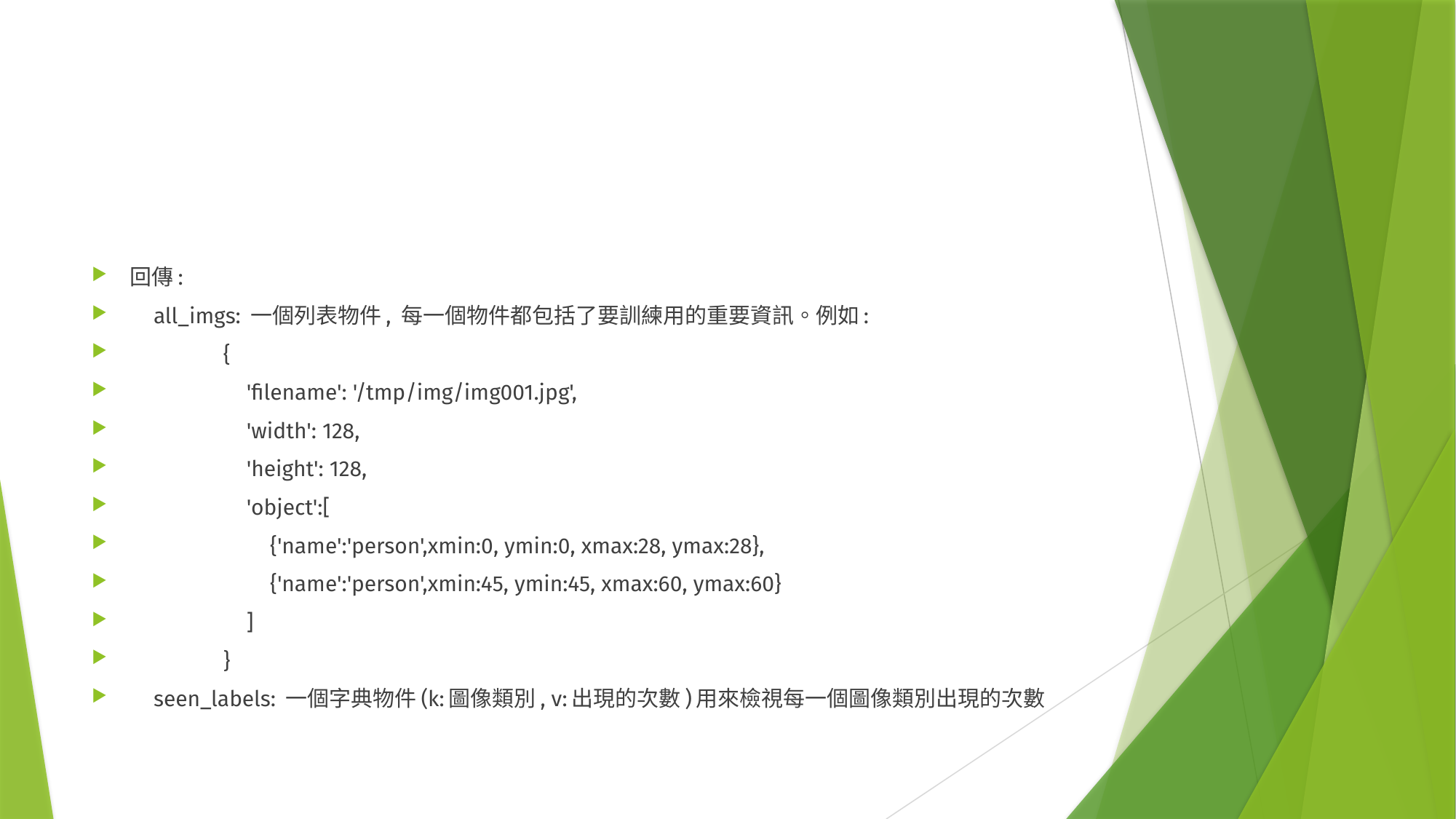

#
回傳:
    all_imgs: 一個列表物件, 每一個物件都包括了要訓練用的重要資訊。例如:
                {
                    'filename': '/tmp/img/img001.jpg',
                    'width': 128,
                    'height': 128,
                    'object':[
                        {'name':'person',xmin:0, ymin:0, xmax:28, ymax:28},
                        {'name':'person',xmin:45, ymin:45, xmax:60, ymax:60}
                    ]
                }
    seen_labels: 一個字典物件(k:圖像類別, v:出現的次數)用來檢視每一個圖像類別出現的次數